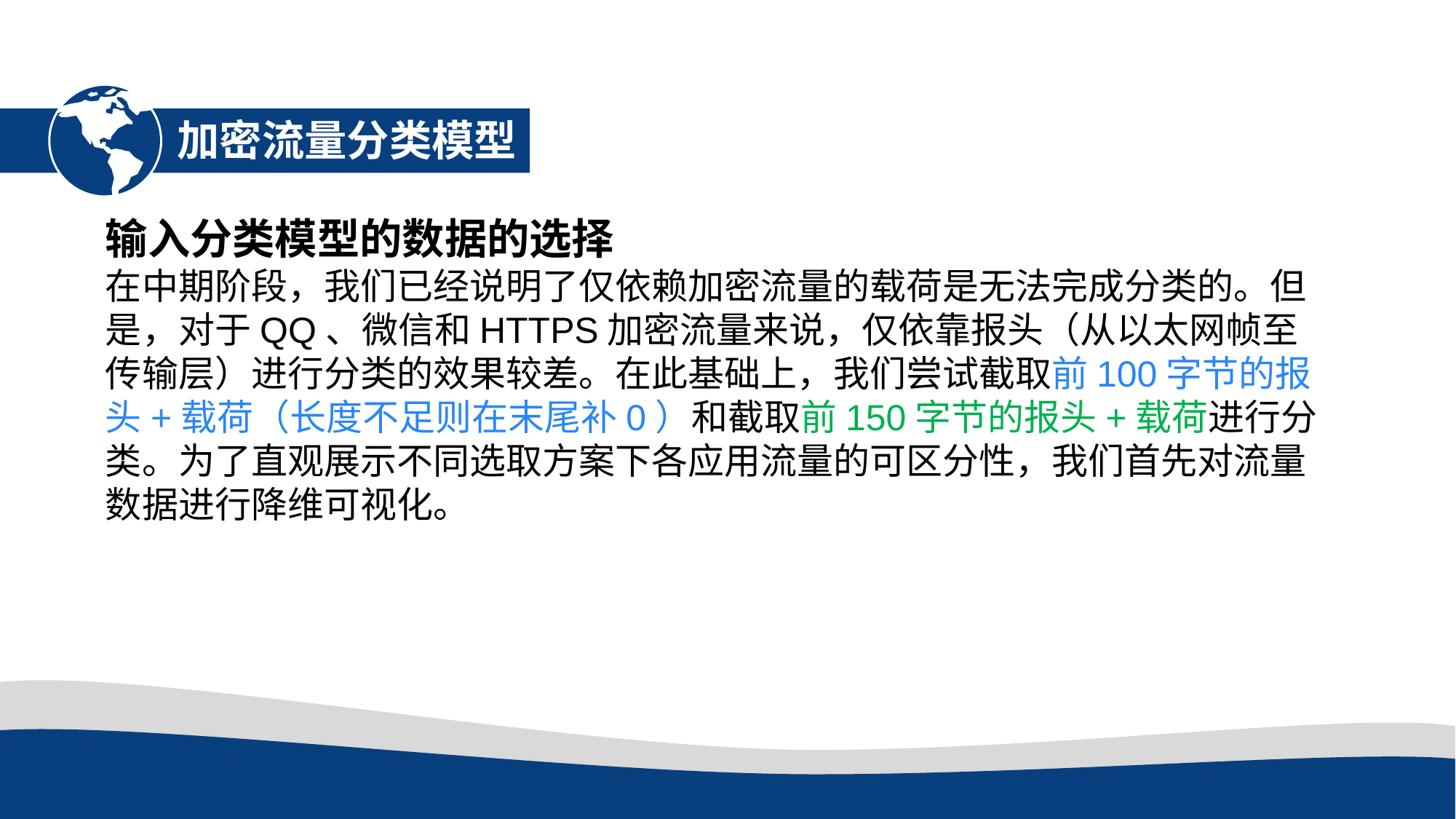

加密流量分类模型
输入分类模型的数据的选择
在中期阶段，我们已经说明了仅依赖加密流量的载荷是无法完成分类的。但是，对于QQ、微信和HTTPS加密流量来说，仅依靠报头（从以太网帧至传输层）进行分类的效果较差。在此基础上，我们尝试截取前100字节的报头+载荷（长度不足则在末尾补0）和截取前150字节的报头+载荷进行分类。为了直观展示不同选取方案下各应用流量的可区分性，我们首先对流量数据进行降维可视化。